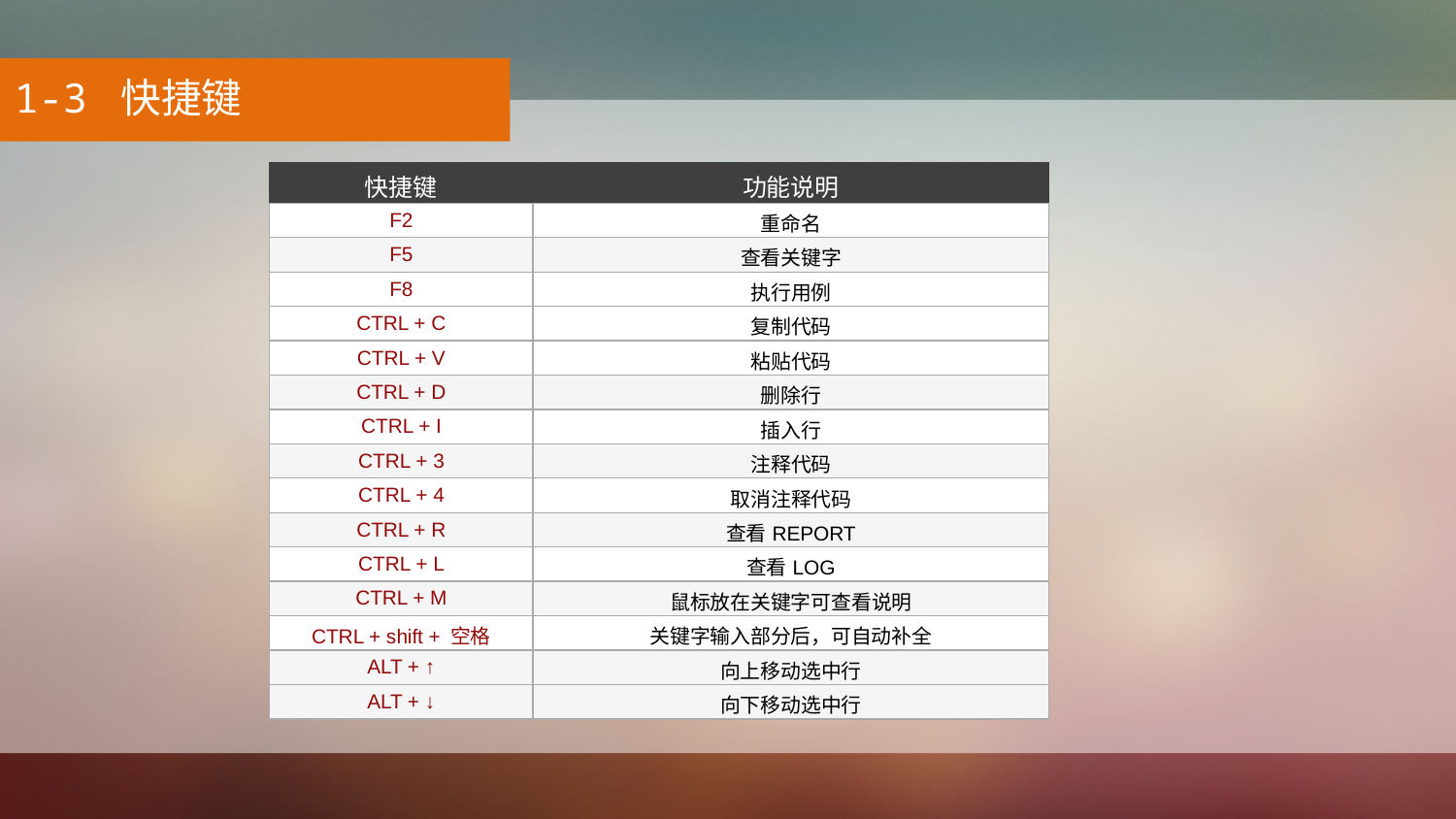

1-3 快捷键
| 快捷键 | 功能说明 |
| --- | --- |
| F2 | 重命名 |
| F5 | 查看关键字 |
| F8 | 执行用例 |
| CTRL + C | 复制代码 |
| CTRL + V | 粘贴代码 |
| CTRL + D | 删除行 |
| CTRL + I | 插入行 |
| CTRL + 3 | 注释代码 |
| CTRL + 4 | 取消注释代码 |
| CTRL + R | 查看REPORT |
| CTRL + L | 查看LOG |
| CTRL + M | 鼠标放在关键字可查看说明 |
| CTRL + shift + 空格 | 关键字输入部分后，可自动补全 |
| ALT + ↑ | 向上移动选中行 |
| ALT + ↓ | 向下移动选中行 |